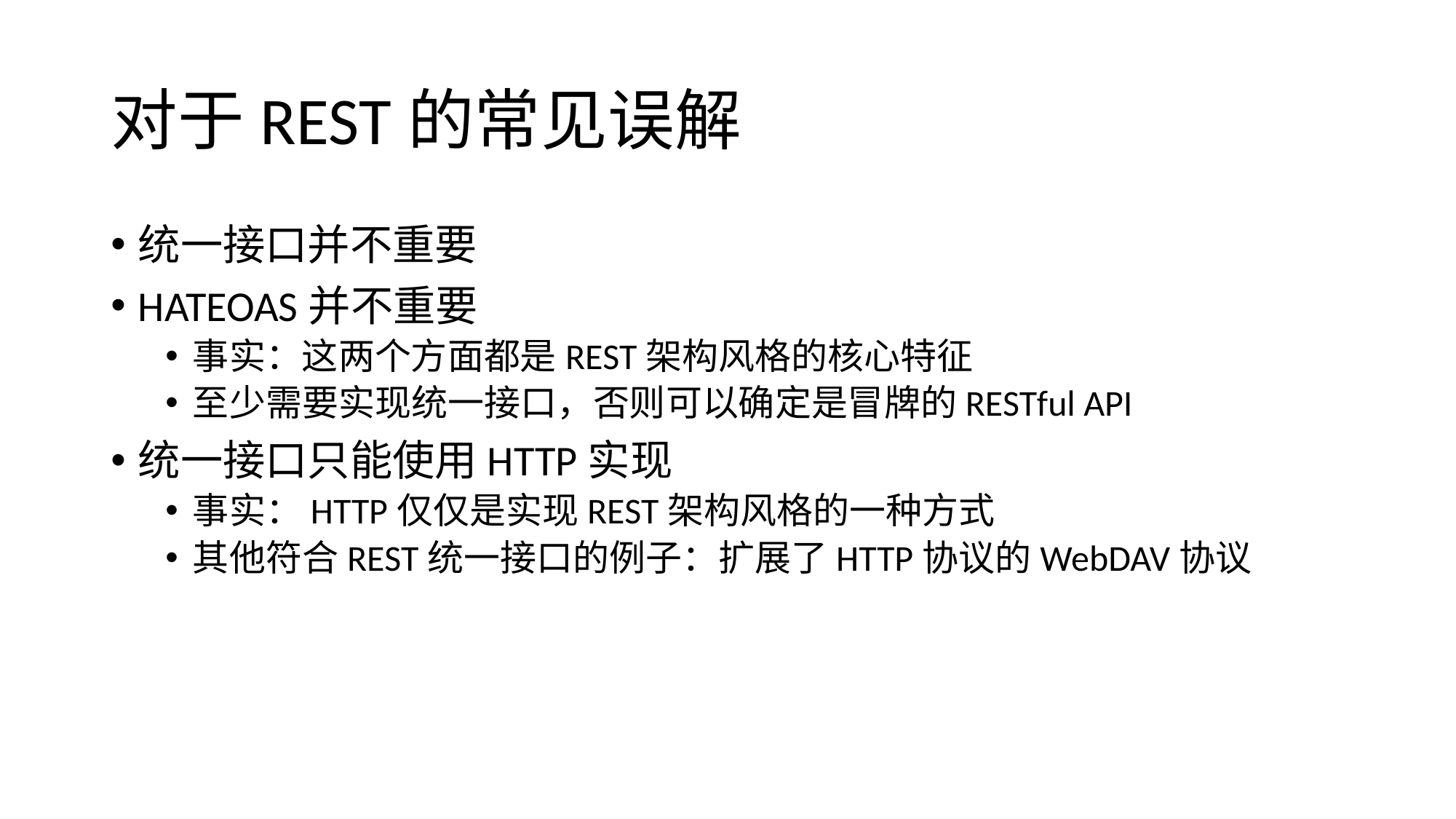

# 对于REST的常见误解
统一接口并不重要
HATEOAS并不重要
事实：这两个方面都是REST架构风格的核心特征
至少需要实现统一接口，否则可以确定是冒牌的RESTful API
统一接口只能使用HTTP实现
事实：HTTP仅仅是实现REST架构风格的一种方式
其他符合REST统一接口的例子：扩展了HTTP协议的WebDAV协议